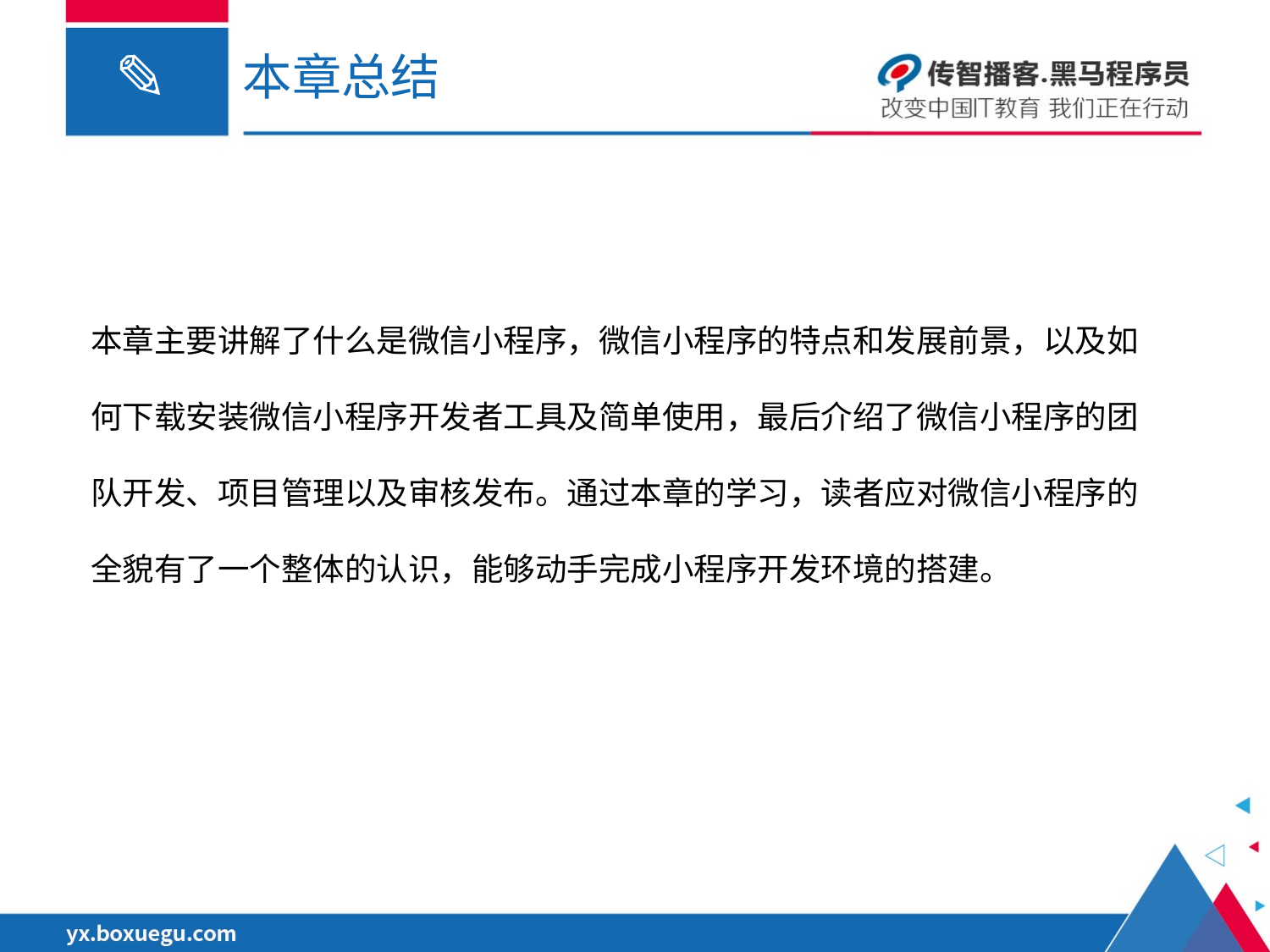

# 本章总结
本章主要讲解了什么是微信小程序，微信小程序的特点和发展前景，以及如何下载安装微信小程序开发者工具及简单使用，最后介绍了微信小程序的团队开发、项目管理以及审核发布。通过本章的学习，读者应对微信小程序的全貌有了一个整体的认识，能够动手完成小程序开发环境的搭建。